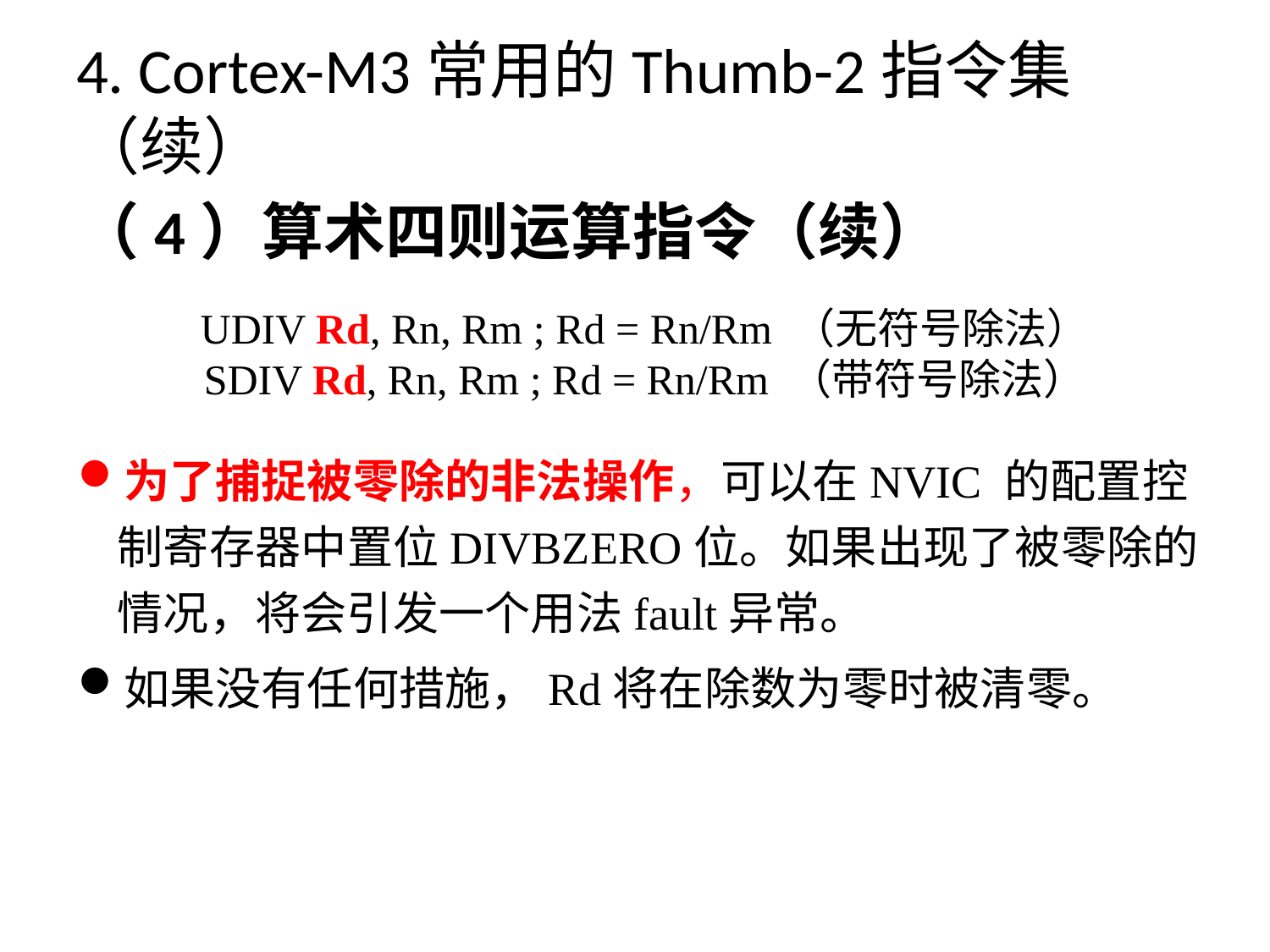

# 4. Cortex-M3常用的Thumb-2指令集（续）
（4）算术四则运算指令（续）

UDIV Rd, Rn, Rm ; Rd = Rn/Rm （无符号除法）
SDIV Rd, Rn, Rm ; Rd = Rn/Rm （带符号除法）

为了捕捉被零除的非法操作，可以在NVIC 的配置控制寄存器中置位DIVBZERO位。如果出现了被零除的情况，将会引发一个用法fault异常。
如果没有任何措施，Rd将在除数为零时被清零。